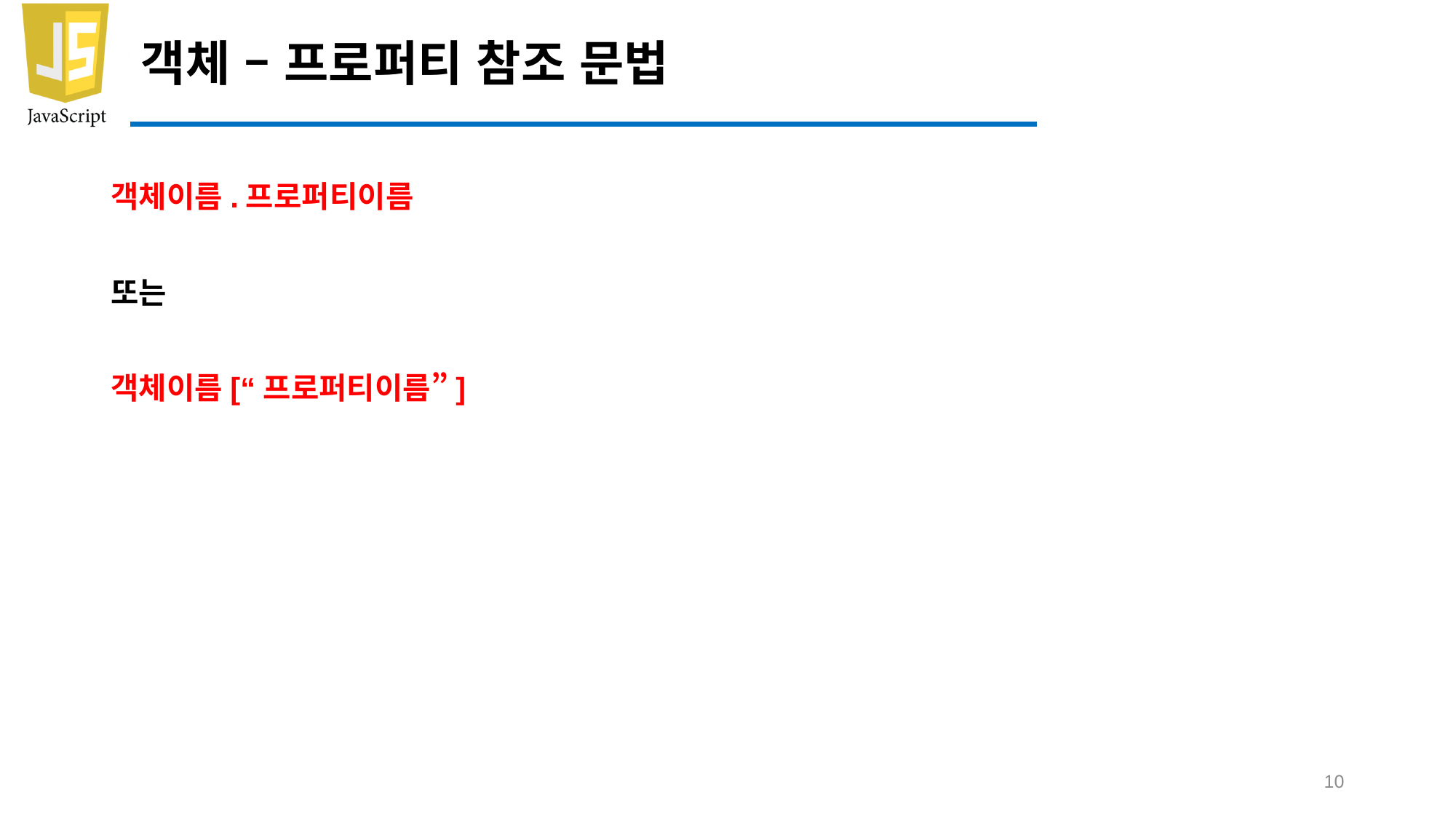

# 객체 – 프로퍼티 참조 문법
객체이름.프로퍼티이름

또는

객체이름[“프로퍼티이름”]
10